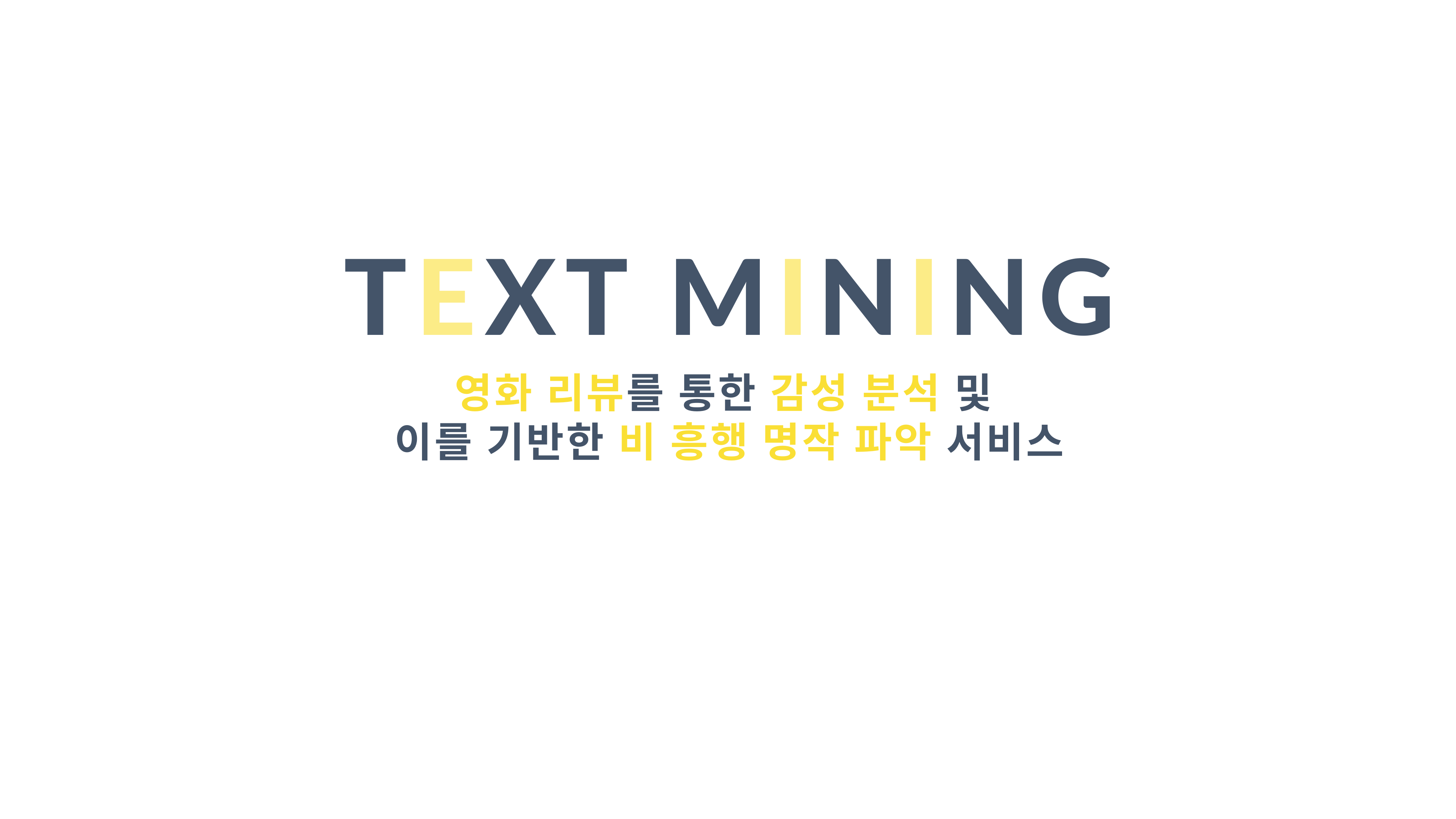

TEXT MINING
영화 리뷰를 통한 감성 분석 및
이를 기반한 비 흥행 명작 파악 서비스